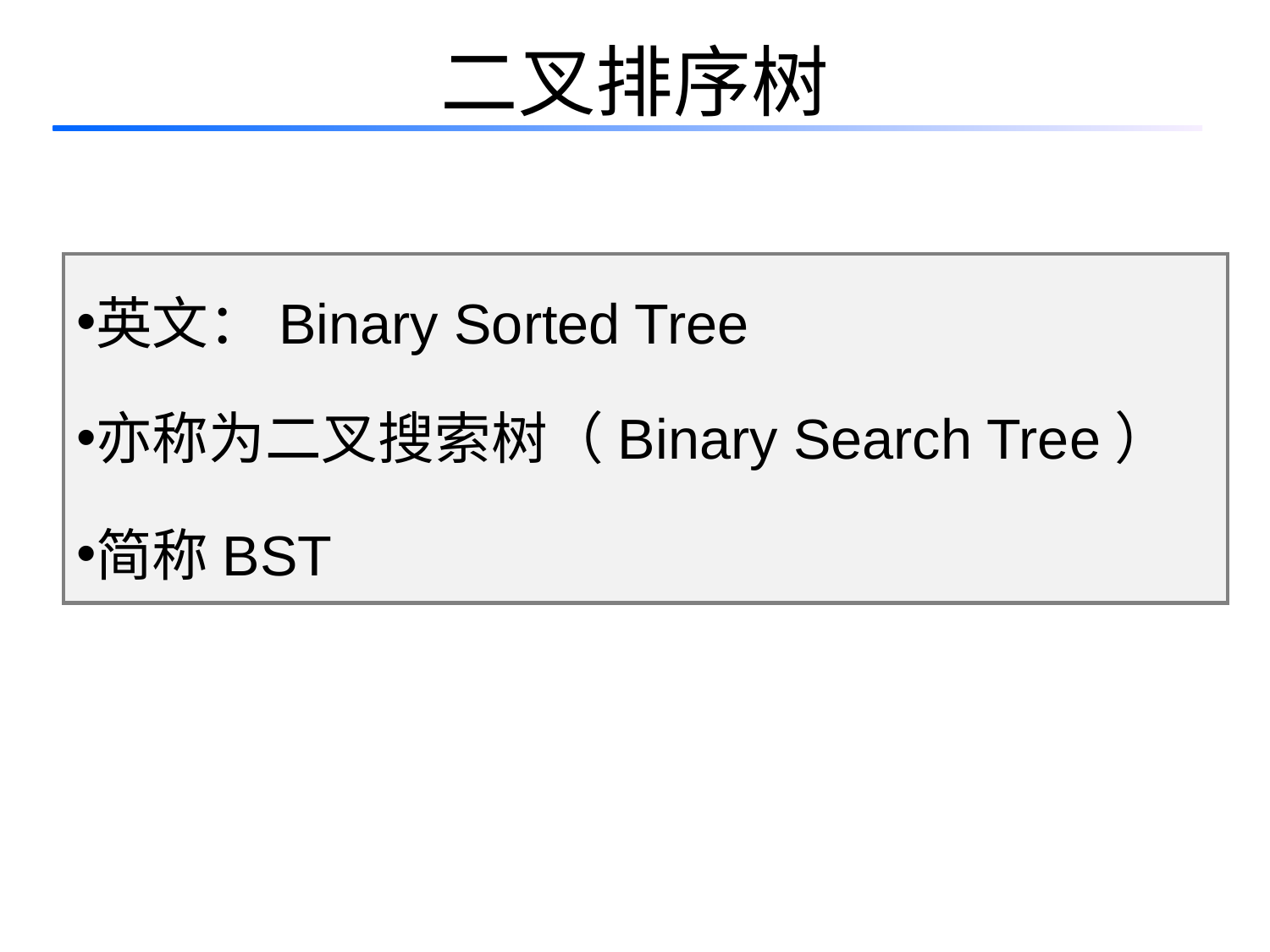

# 二叉排序树

英文：Binary Sorted Tree
亦称为二叉搜索树（Binary Search Tree）
简称BST